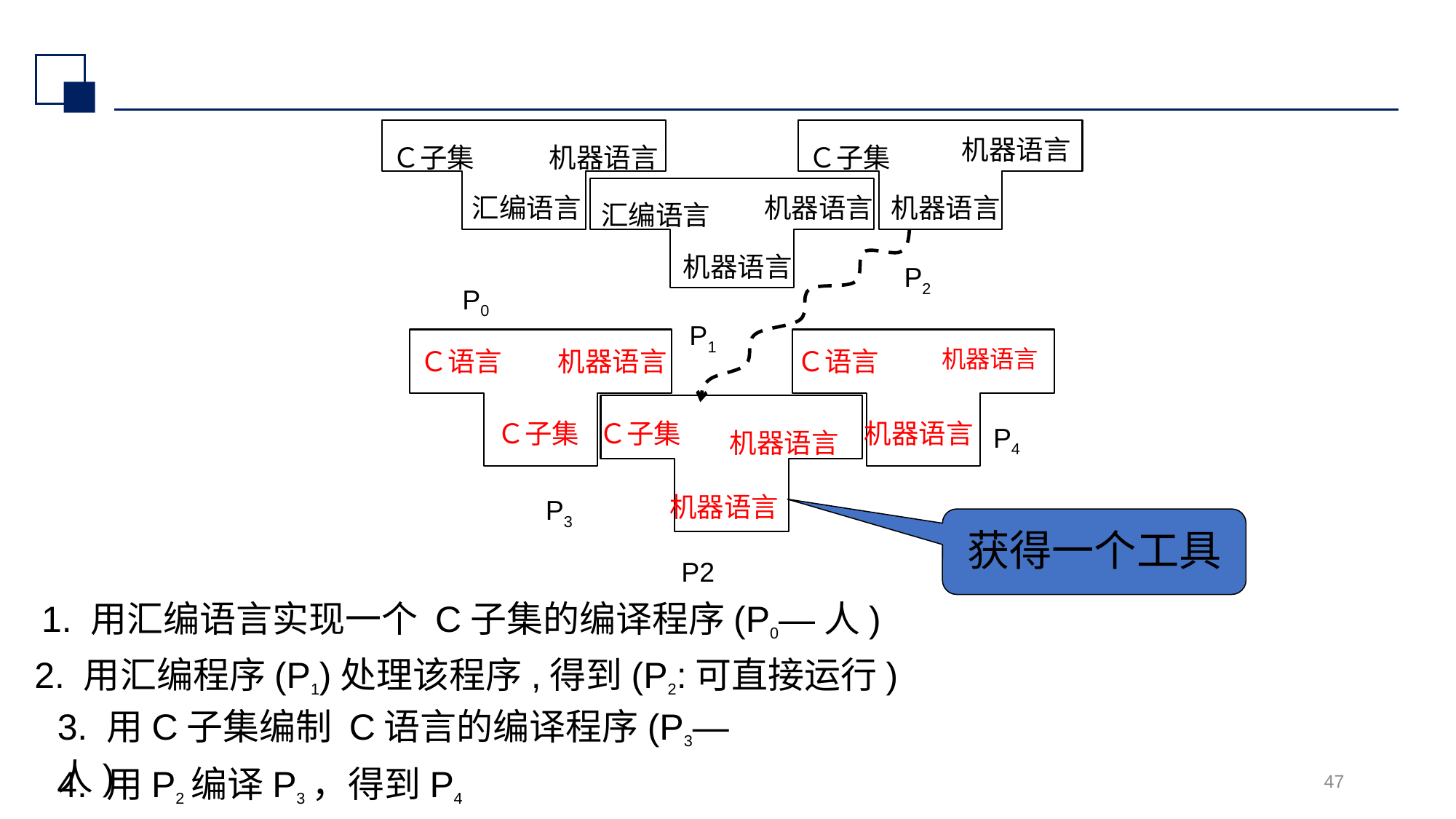

#

机器语言
Ｃ子集
机器语言
Ｃ子集

汇编语言
机器语言
机器语言
汇编语言

机器语言
P2
P0
P1

机器语言
Ｃ语言
机器语言
Ｃ语言

P4
Ｃ子集
Ｃ子集
机器语言
机器语言
P3
机器语言
获得一个工具
P2
1. 用汇编语言实现一个 C子集的编译程序(P0—人)
2. 用汇编程序(P1)处理该程序,得到(P2:可直接运行)
3. 用C子集编制 C语言的编译程序(P3—人)
4. 用P2编译P3，得到P4
47